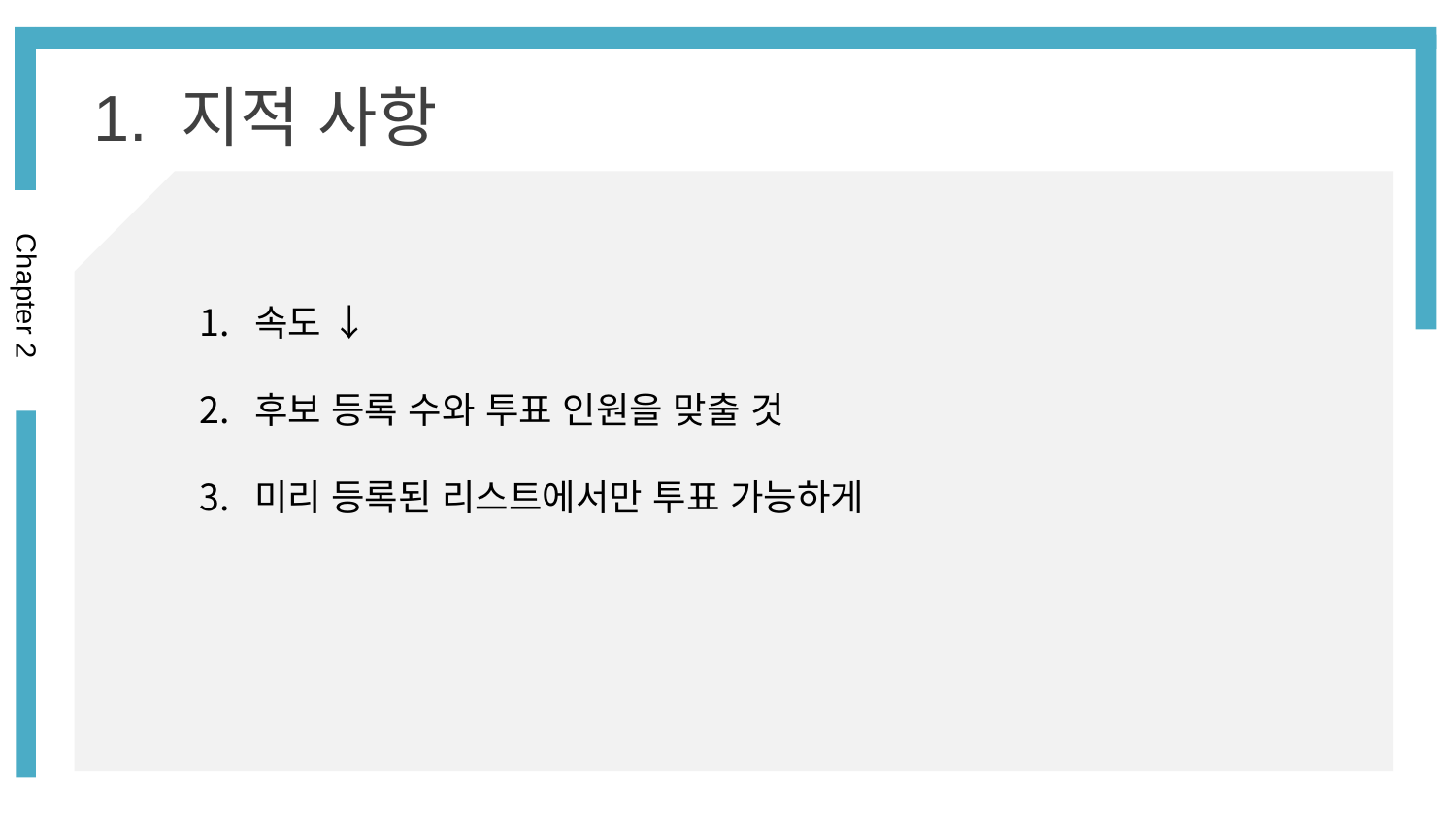

1. 지적 사항

속도 ↓
후보 등록 수와 투표 인원을 맞출 것
미리 등록된 리스트에서만 투표 가능하게

Chapter 2